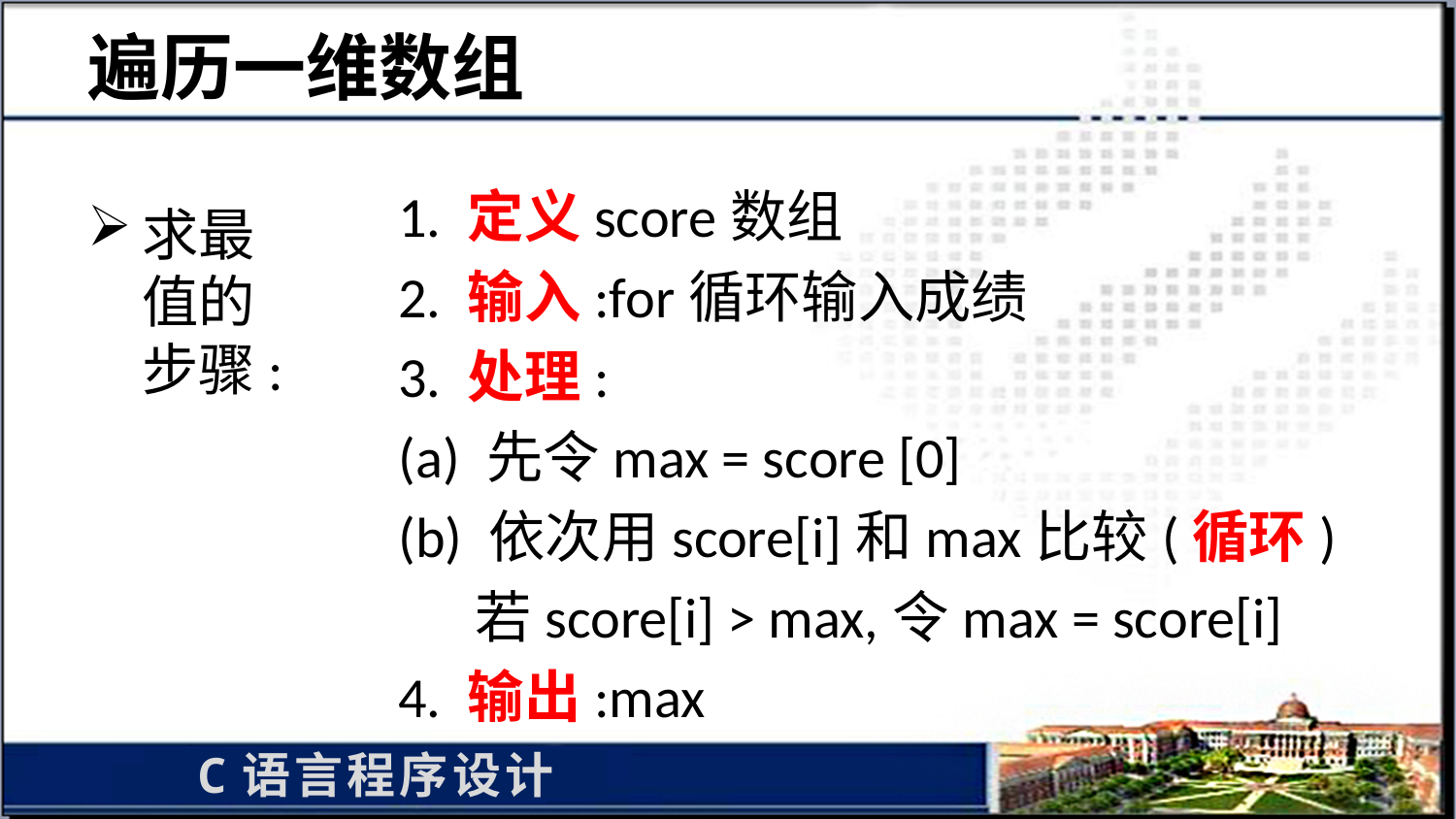

# 遍历一维数组
1. 定义score数组
2. 输入:for循环输入成绩
3. 处理:
(a) 先令max = score [0]
(b) 依次用score[i]和max比较(循环)
     若score[i] > max,令max = score[i]
4. 输出:max
求最值的步骤: